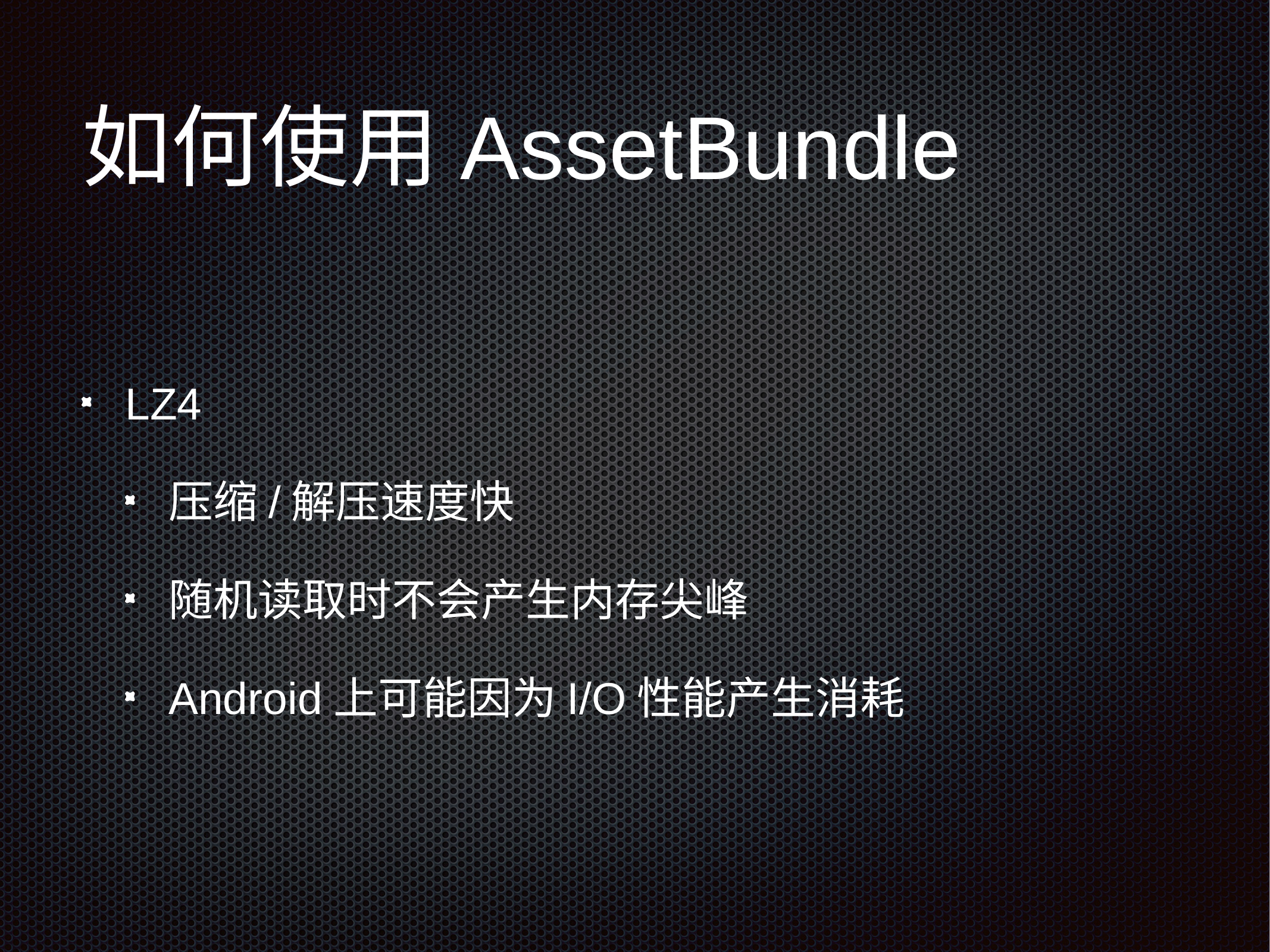

# 如何使用AssetBundle
LZ4
压缩/解压速度快
随机读取时不会产生内存尖峰
Android上可能因为I/O性能产生消耗